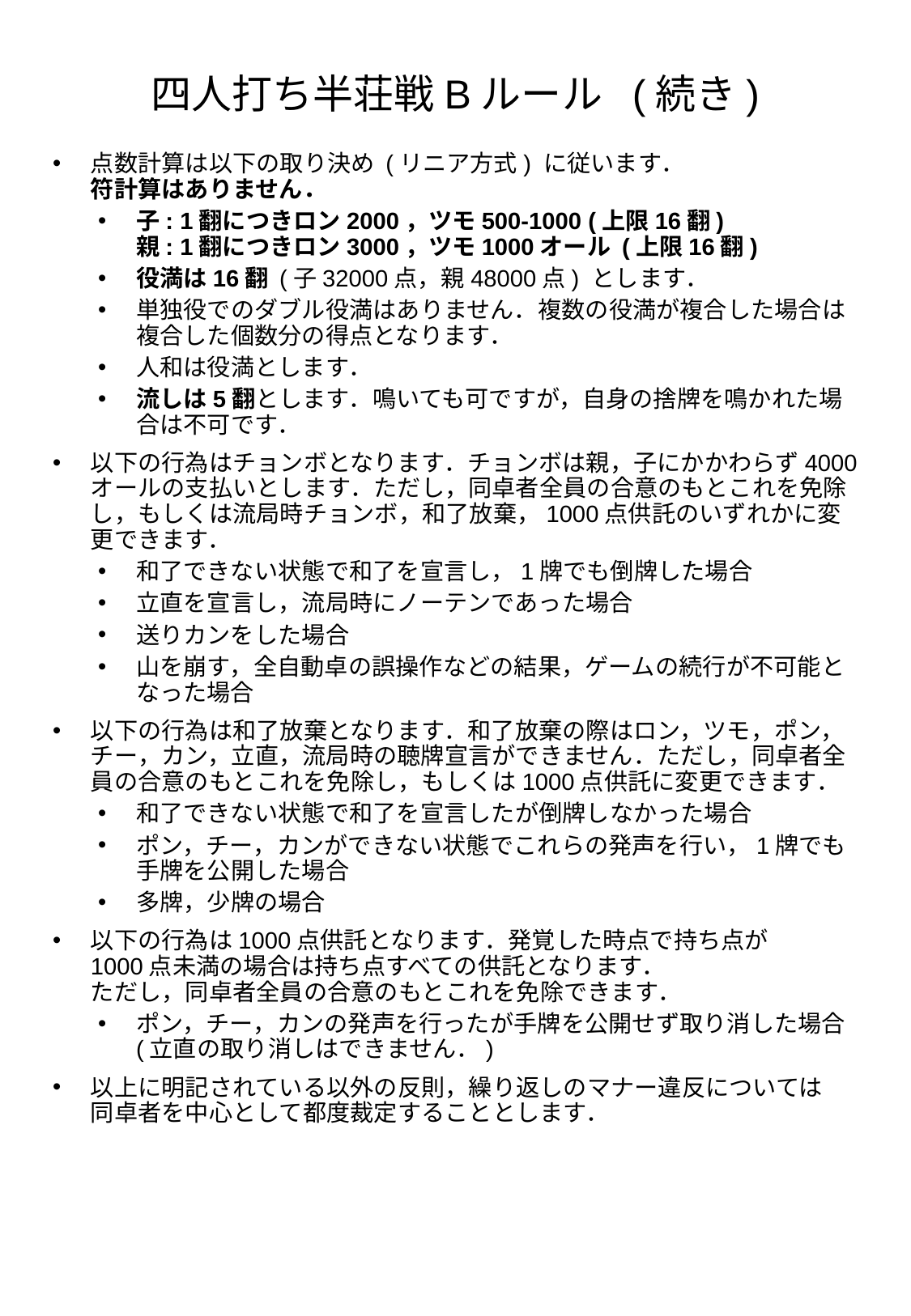

# 四人打ち半荘戦Bルール (続き)
点数計算は以下の取り決め (リニア方式) に従います．
符計算はありません．
子: 1翻につきロン2000，ツモ500-1000 (上限16翻)
親: 1翻につきロン3000，ツモ1000オール (上限16翻)
役満は16翻 (子32000点，親48000点) とします．
単独役でのダブル役満はありません．複数の役満が複合した場合は
複合した個数分の得点となります．
人和は役満とします．
流しは5翻とします．鳴いても可ですが，自身の捨牌を鳴かれた場合は不可です．
以下の行為はチョンボとなります．チョンボは親，子にかかわらず4000オールの支払いとします．ただし，同卓者全員の合意のもとこれを免除し，もしくは流局時チョンボ，和了放棄，1000点供託のいずれかに変更できます．
和了できない状態で和了を宣言し，1牌でも倒牌した場合
立直を宣言し，流局時にノーテンであった場合
送りカンをした場合
山を崩す，全自動卓の誤操作などの結果，ゲームの続行が不可能となった場合
以下の行為は和了放棄となります．和了放棄の際はロン，ツモ，ポン，チー，カン，立直，流局時の聴牌宣言ができません．ただし，同卓者全員の合意のもとこれを免除し，もしくは1000点供託に変更できます．
和了できない状態で和了を宣言したが倒牌しなかった場合
ポン，チー，カンができない状態でこれらの発声を行い，1牌でも
手牌を公開した場合
多牌，少牌の場合
以下の行為は1000点供託となります．発覚した時点で持ち点が
1000点未満の場合は持ち点すべての供託となります．
ただし，同卓者全員の合意のもとこれを免除できます．
ポン，チー，カンの発声を行ったが手牌を公開せず取り消した場合
(立直の取り消しはできません．)
以上に明記されている以外の反則，繰り返しのマナー違反については
同卓者を中心として都度裁定することとします．